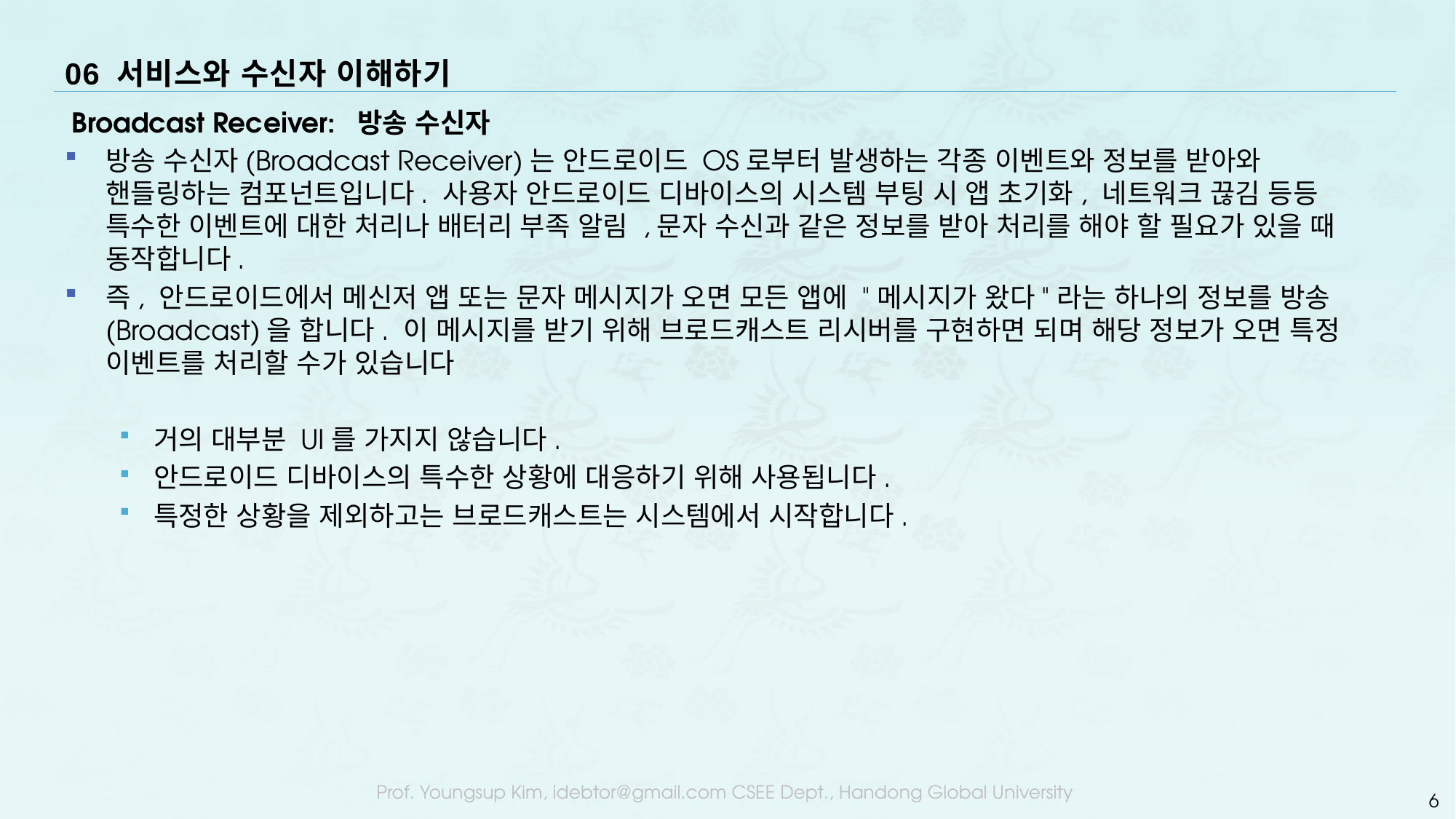

# 06 서비스와 수신자 이해하기
Broadcast Receiver:  방송 수신자
방송 수신자(Broadcast Receiver)는 안드로이드 OS로부터 발생하는 각종 이벤트와 정보를 받아와 핸들링하는 컴포넌트입니다. 사용자 안드로이드 디바이스의 시스템 부팅 시 앱 초기화, 네트워크 끊김 등등 특수한 이벤트에 대한 처리나 배터리 부족 알림 ,문자 수신과 같은 정보를 받아 처리를 해야 할 필요가 있을 때 동작합니다.
즉, 안드로이드에서 메신저 앱 또는 문자 메시지가 오면 모든 앱에 "메시지가 왔다"라는 하나의 정보를 방송(Broadcast)을 합니다. 이 메시지를 받기 위해 브로드캐스트 리시버를 구현하면 되며 해당 정보가 오면 특정 이벤트를 처리할 수가 있습니다

거의 대부분 UI를 가지지 않습니다.
안드로이드 디바이스의 특수한 상황에 대응하기 위해 사용됩니다.
특정한 상황을 제외하고는 브로드캐스트는 시스템에서 시작합니다.
6